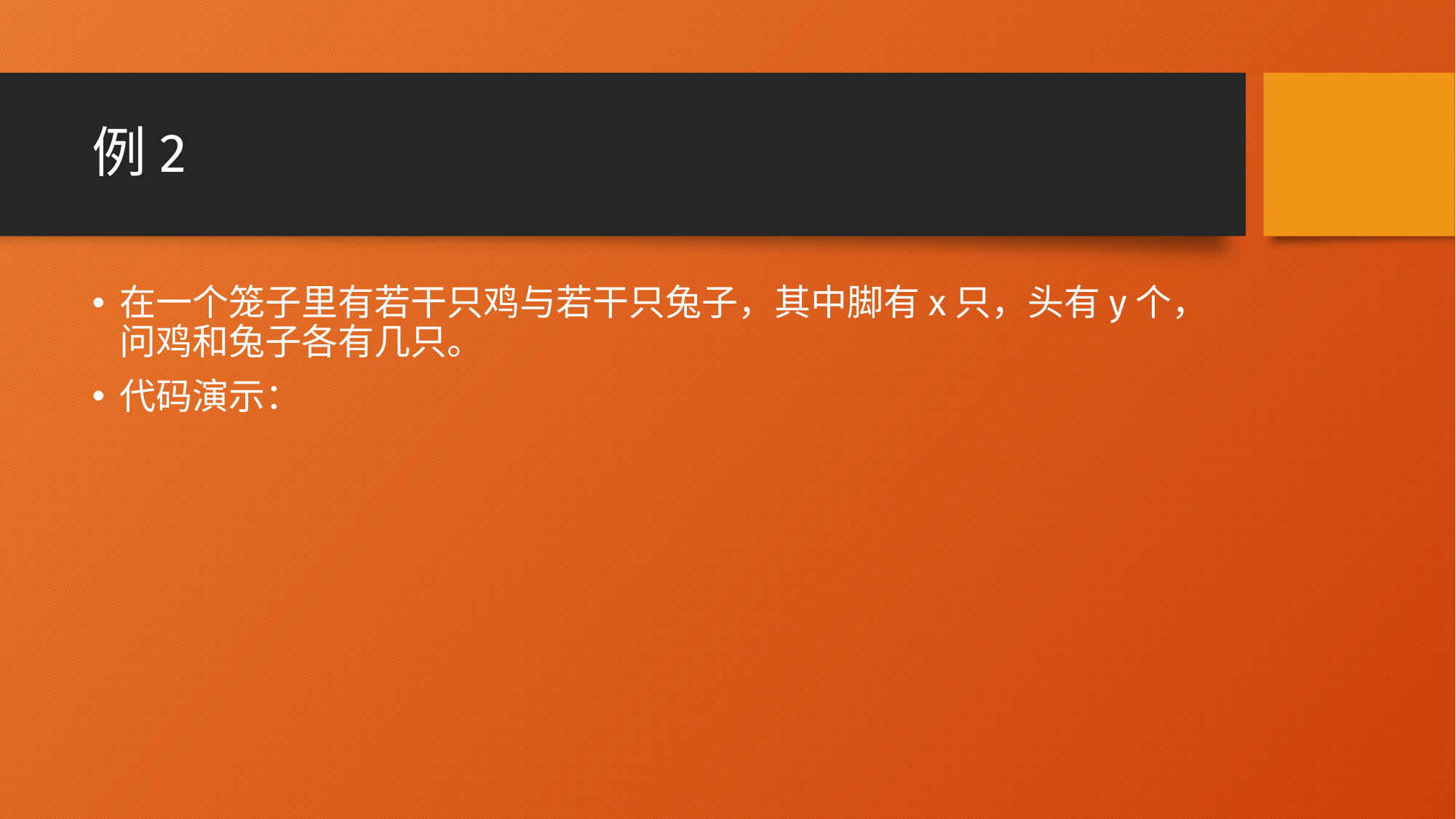

# 例2
在一个笼子里有若干只鸡与若干只兔子，其中脚有x只，头有y个，问鸡和兔子各有几只。
代码演示：